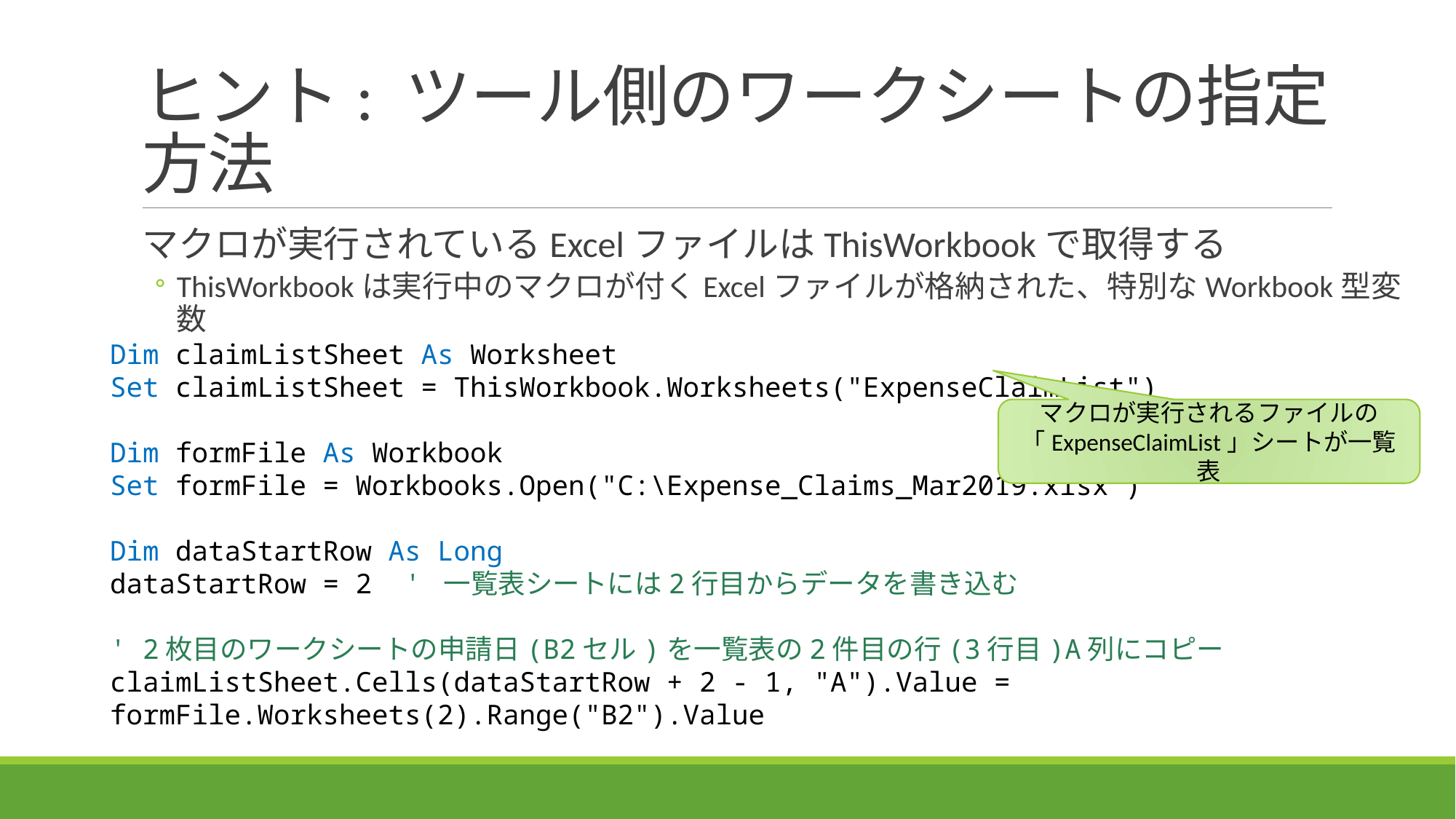

# ヒント: ツール側のワークシートの指定方法
マクロが実行されているExcelファイルはThisWorkbookで取得する
ThisWorkbookは実行中のマクロが付くExcelファイルが格納された、特別なWorkbook型変数
Dim claimListSheet As Worksheet
Set claimListSheet = ThisWorkbook.Worksheets("ExpenseClaimList")

Dim formFile As Workbook
Set formFile = Workbooks.Open("C:\Expense_Claims_Mar2019.xlsx")

Dim dataStartRow As Long
dataStartRow = 2  ' 一覧表シートには2行目からデータを書き込む

' 2枚目のワークシートの申請日(B2セル)を一覧表の2件目の行(3行目)A列にコピー
claimListSheet.Cells(dataStartRow + 2 - 1, "A").Value = formFile.Worksheets(2).Range("B2").Value
マクロが実行されるファイルの「ExpenseClaimList」シートが一覧表